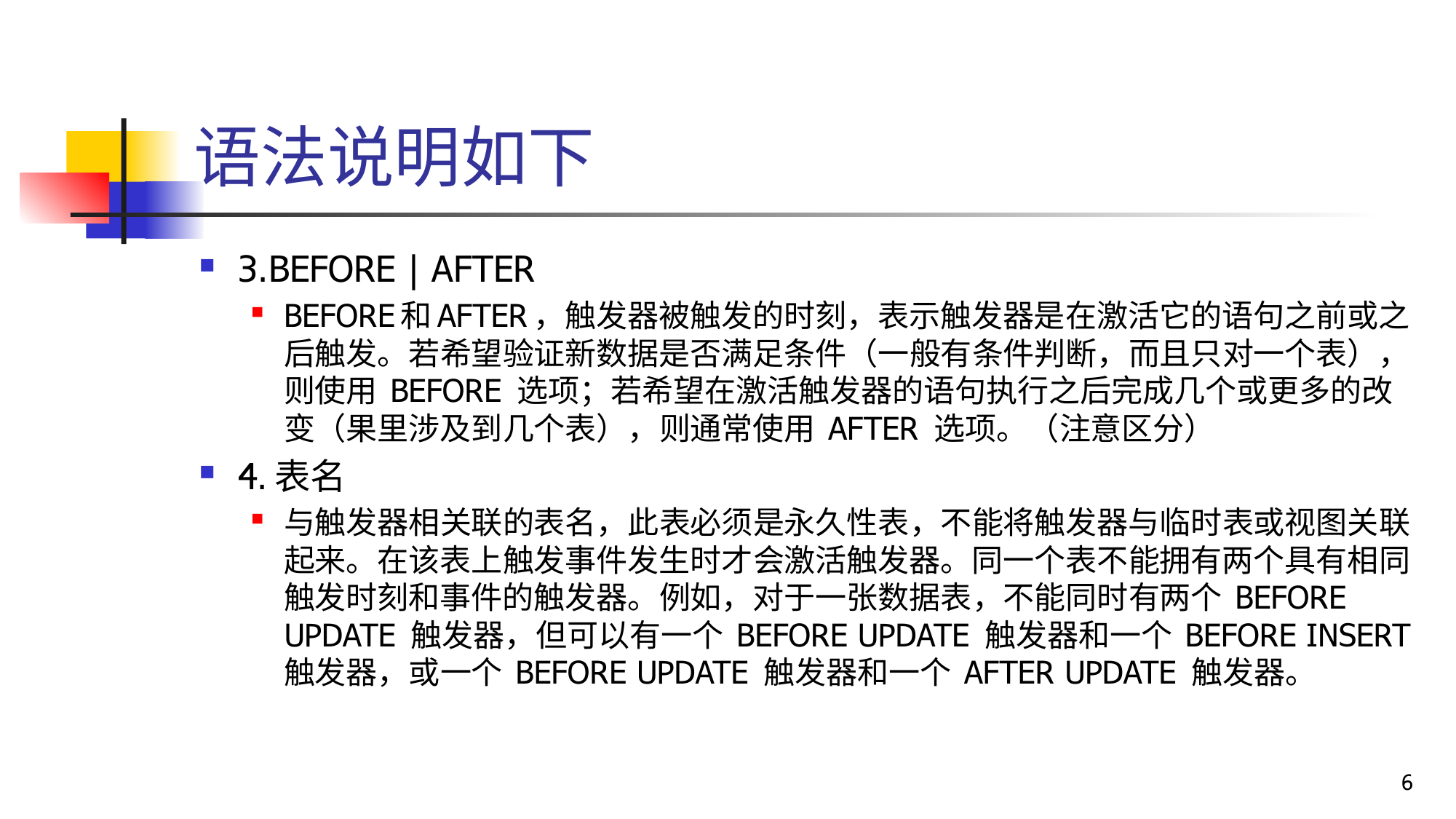

# 语法说明如下
3.BEFORE | AFTER
BEFORE和AFTER，触发器被触发的时刻，表示触发器是在激活它的语句之前或之后触发。若希望验证新数据是否满足条件（一般有条件判断，而且只对一个表），则使用 BEFORE 选项；若希望在激活触发器的语句执行之后完成几个或更多的改变（果里涉及到几个表），则通常使用 AFTER 选项。（注意区分）
4.表名
与触发器相关联的表名，此表必须是永久性表，不能将触发器与临时表或视图关联起来。在该表上触发事件发生时才会激活触发器。同一个表不能拥有两个具有相同触发时刻和事件的触发器。例如，对于一张数据表，不能同时有两个 BEFORE UPDATE 触发器，但可以有一个 BEFORE UPDATE 触发器和一个 BEFORE INSERT 触发器，或一个 BEFORE UPDATE 触发器和一个 AFTER UPDATE 触发器。

6